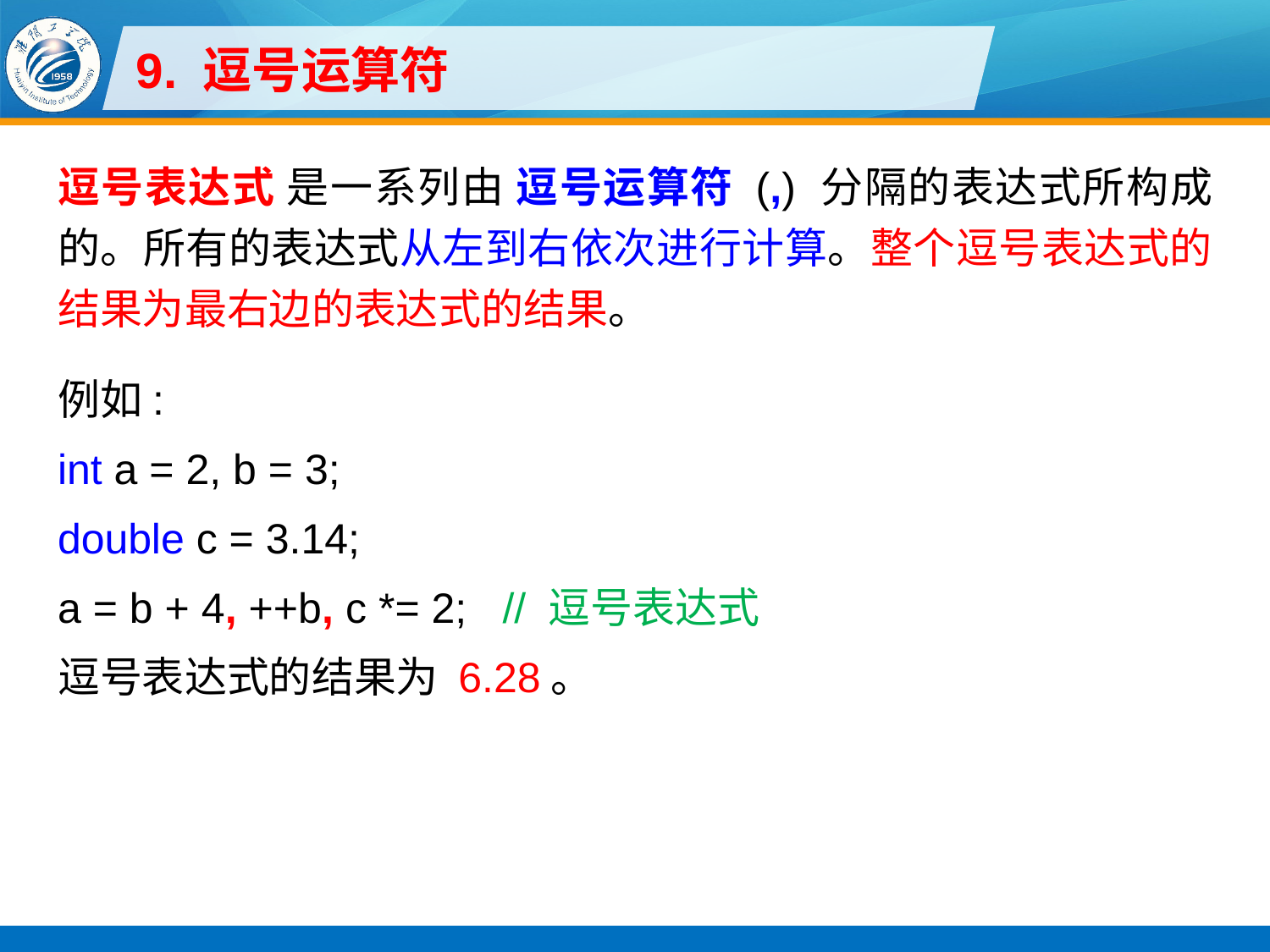

# 9. 逗号运算符
逗号表达式 是一系列由 逗号运算符 (,) 分隔的表达式所构成的。所有的表达式从左到右依次进行计算。整个逗号表达式的结果为最右边的表达式的结果。
例如:
int a = 2, b = 3;
double c = 3.14;
a = b + 4, ++b, c *= 2;   // 逗号表达式
逗号表达式的结果为 6.28。